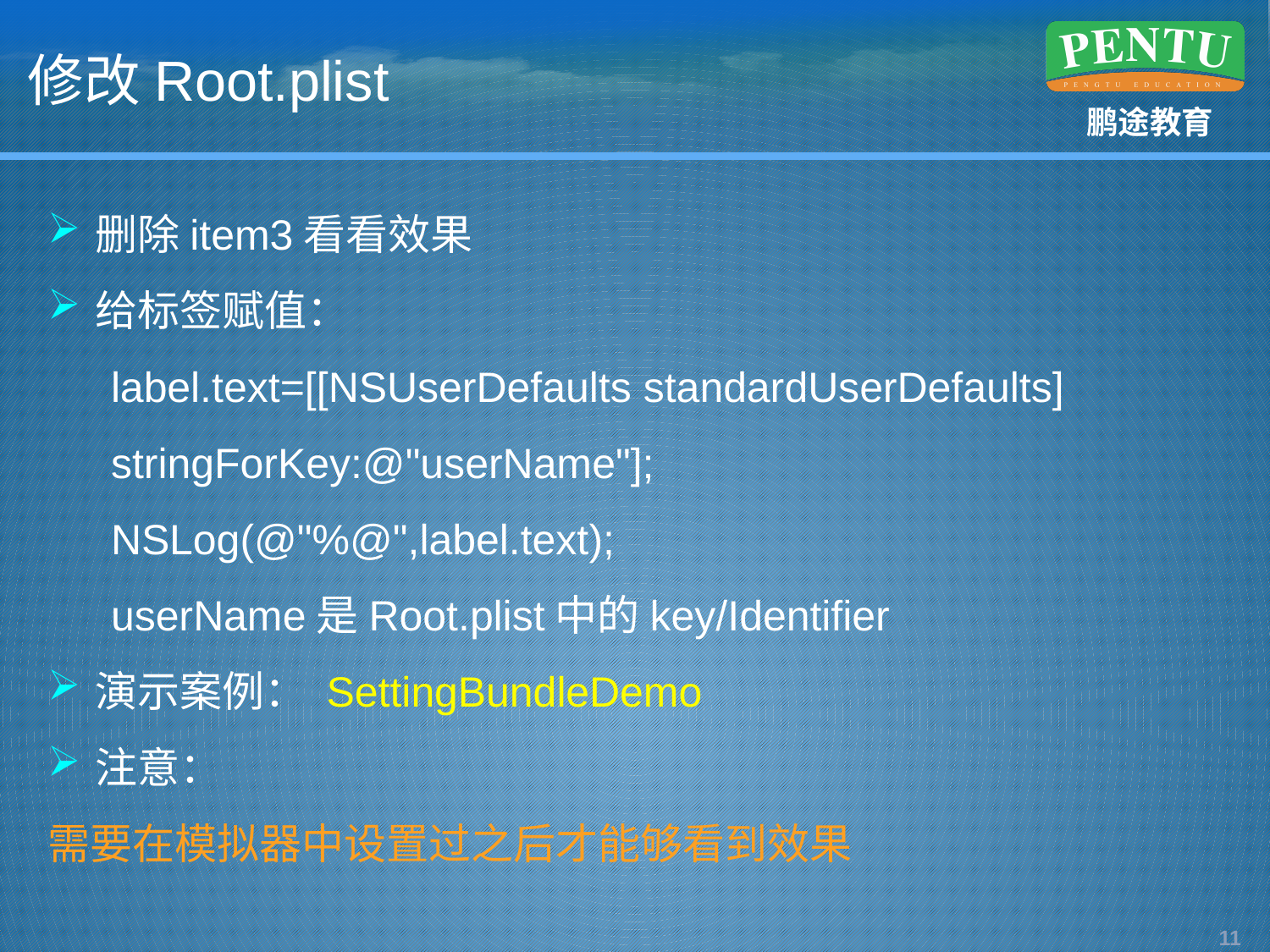

# 修改Root.plist
删除item3看看效果
给标签赋值：
label.text=[[NSUserDefaults standardUserDefaults]
stringForKey:@"userName"];
NSLog(@"%@",label.text);
userName是Root.plist中的key/Identifier
演示案例： SettingBundleDemo
注意：
需要在模拟器中设置过之后才能够看到效果
11